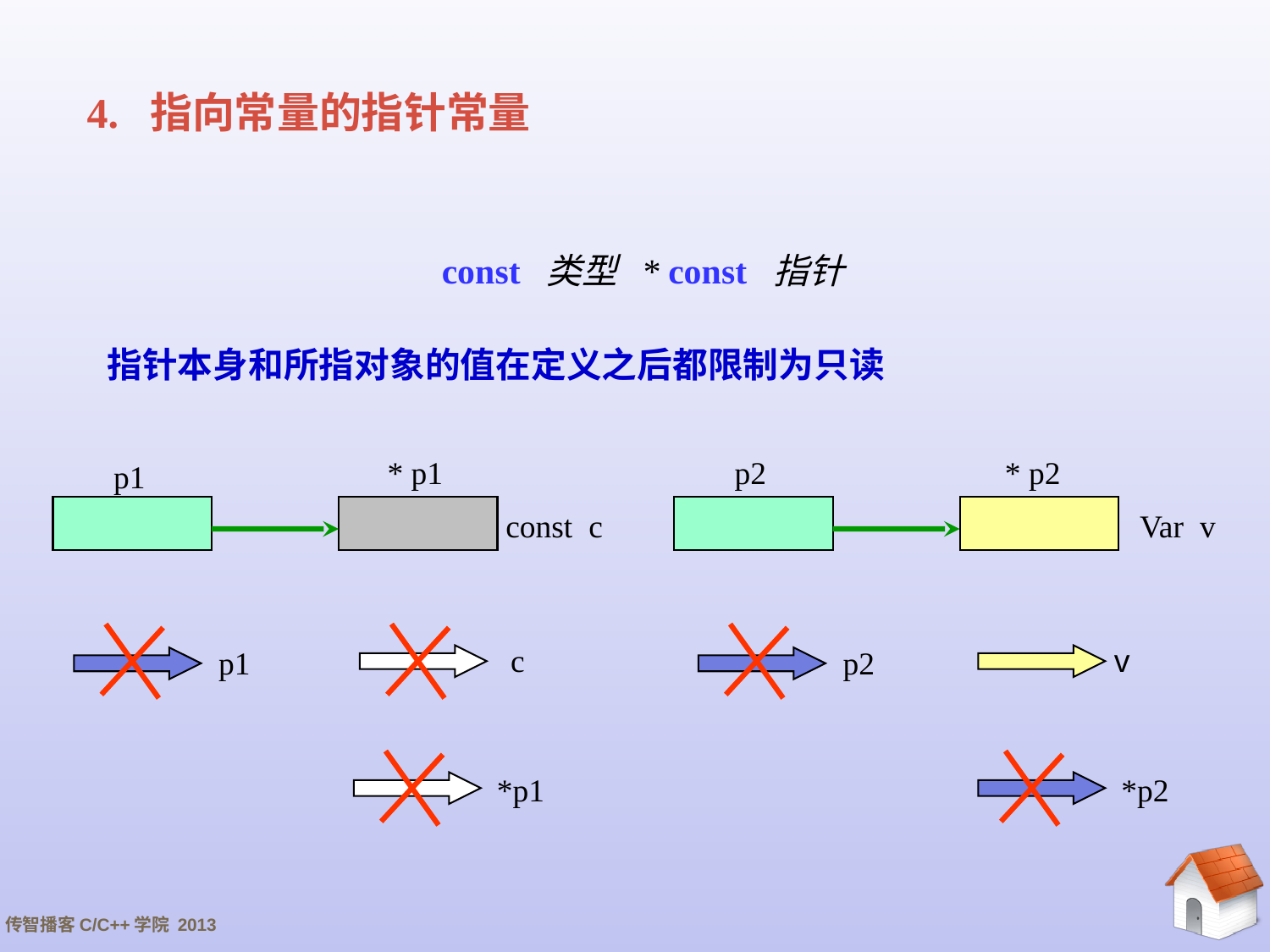

4.  指向常量的指针常量
const  类型  * const  指针
指针本身和所指对象的值在定义之后都限制为只读
* p1

p2

* p2

p1

const  c

Var  v

c
v
p1
p2

*p1
*p2